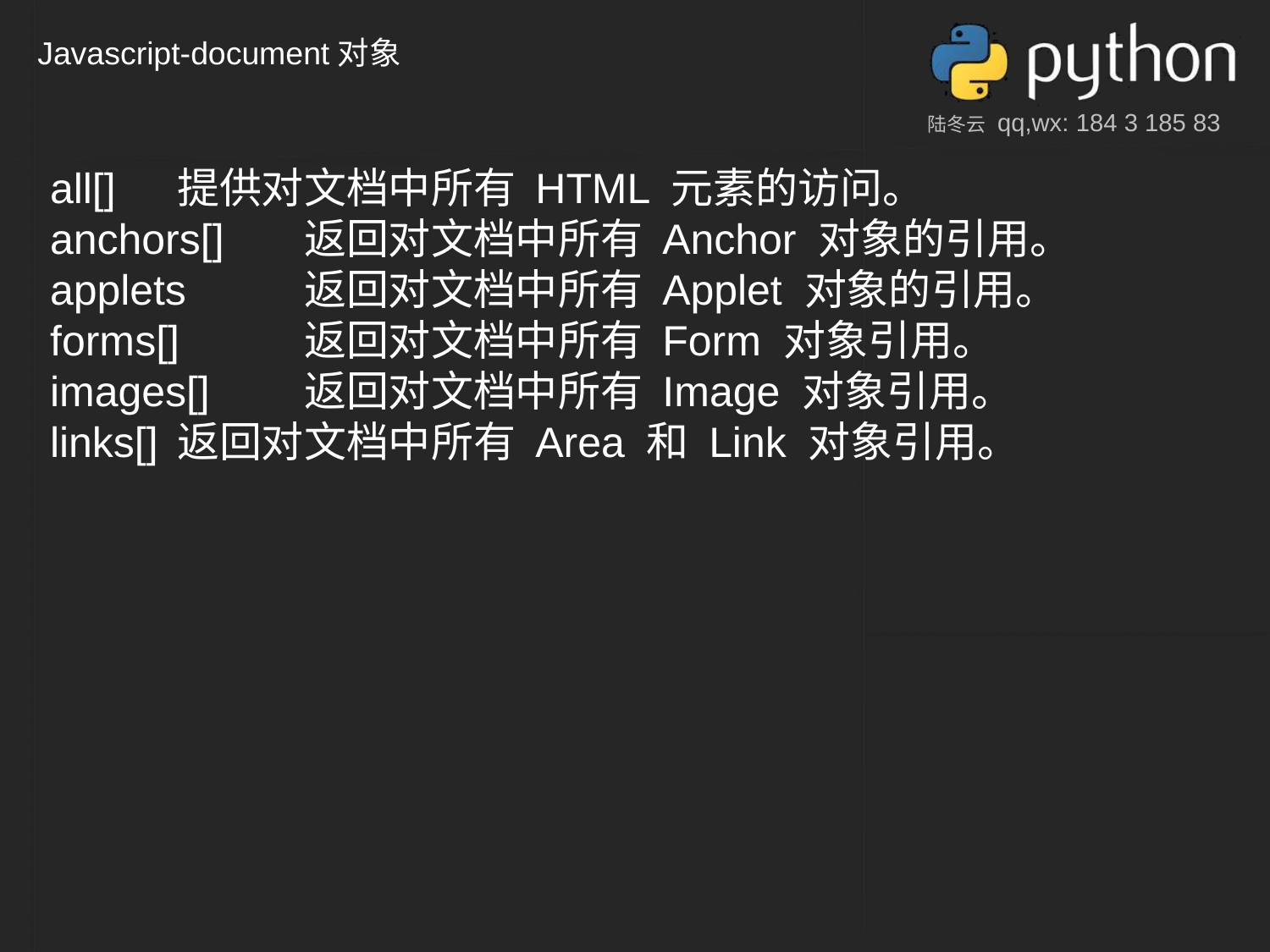

Javascript-document对象
all[]	提供对文档中所有 HTML 元素的访问。
anchors[]	返回对文档中所有 Anchor 对象的引用。
applets	返回对文档中所有 Applet 对象的引用。
forms[]	返回对文档中所有 Form 对象引用。
images[]	返回对文档中所有 Image 对象引用。
links[]	返回对文档中所有 Area 和 Link 对象引用。